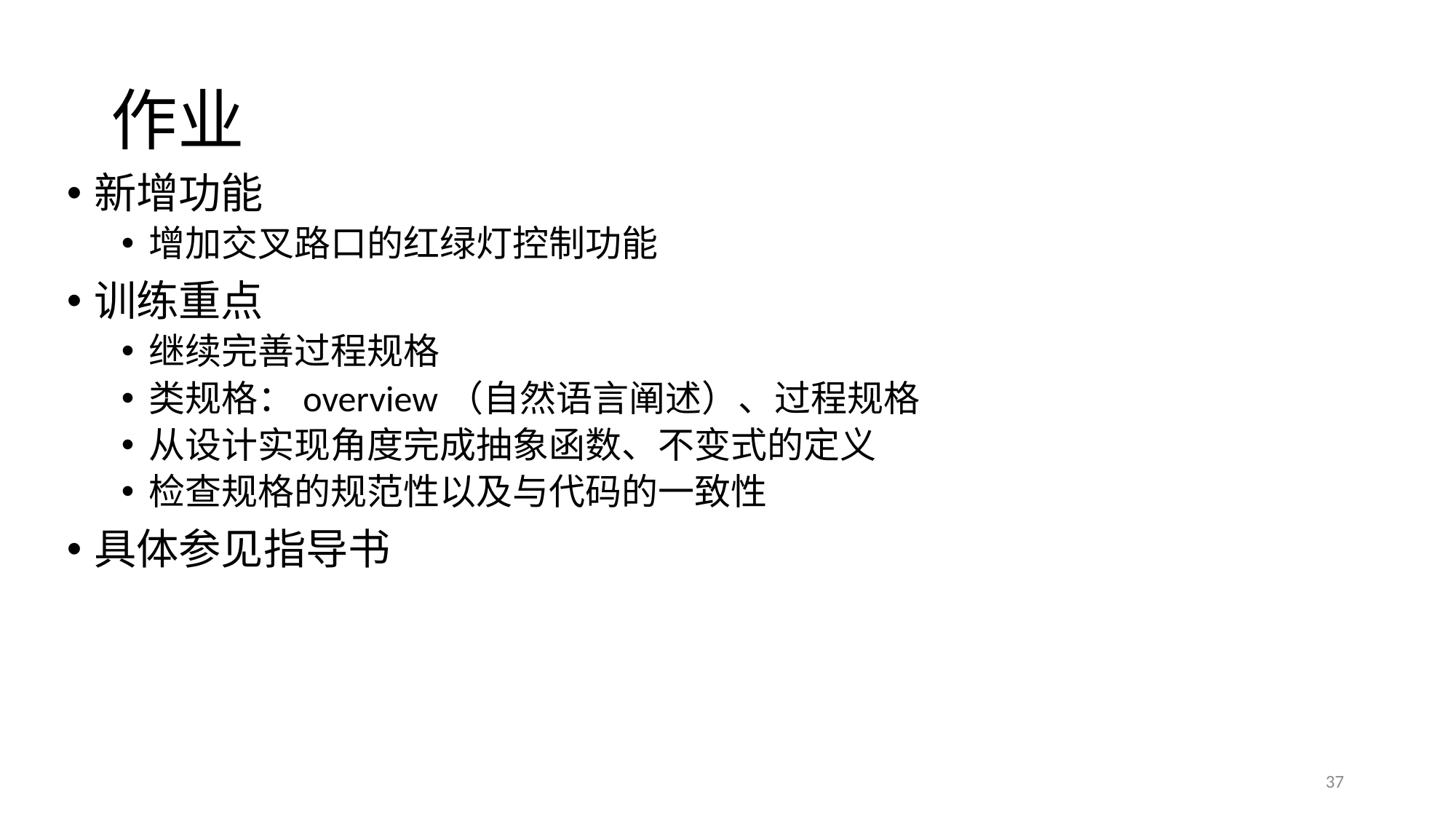

# 作业
新增功能
增加交叉路口的红绿灯控制功能
训练重点
继续完善过程规格
类规格：overview（自然语言阐述）、过程规格
从设计实现角度完成抽象函数、不变式的定义
检查规格的规范性以及与代码的一致性
具体参见指导书
37